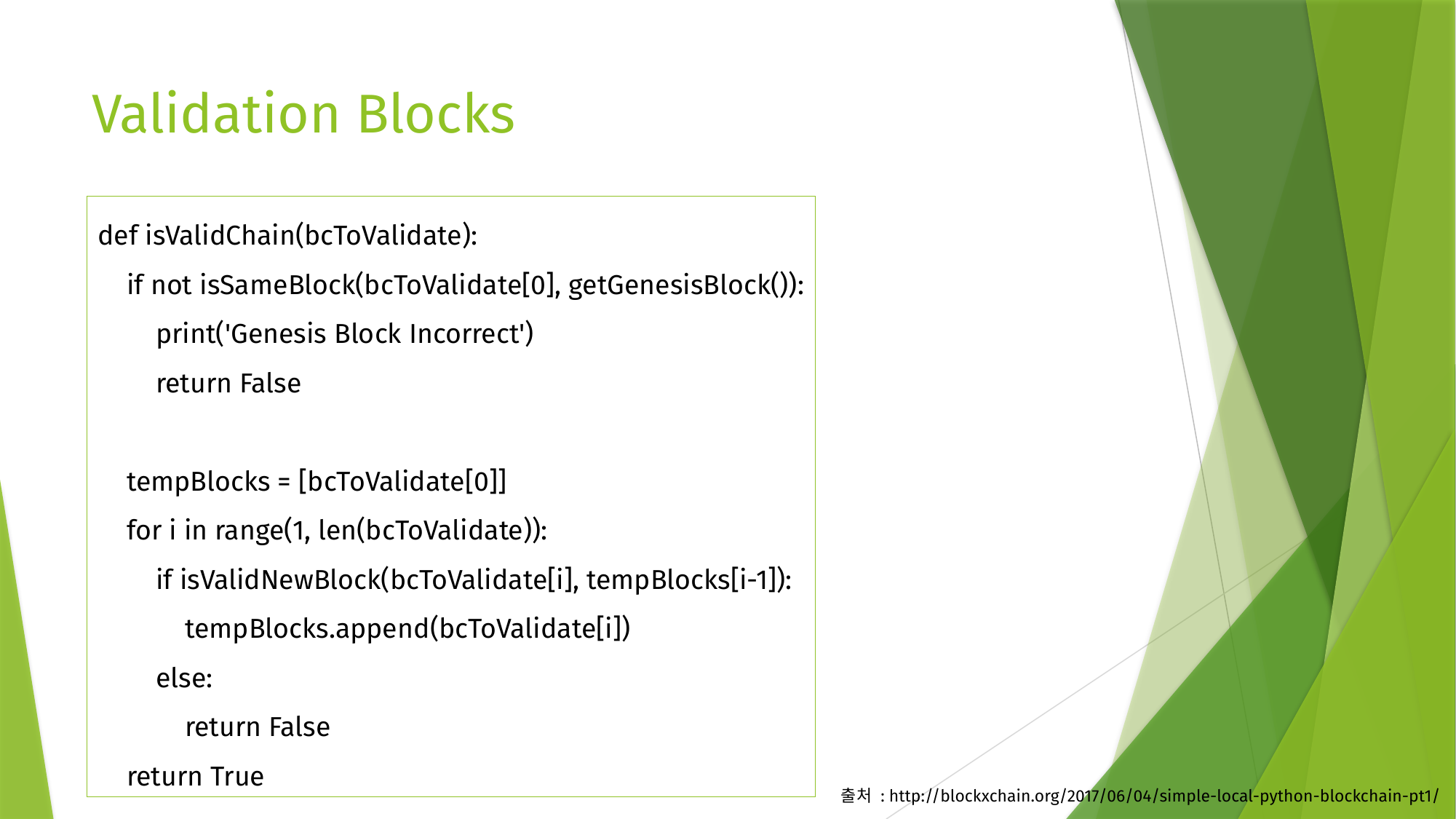

# Validation Blocks
def isValidChain(bcToValidate):
    if not isSameBlock(bcToValidate[0], getGenesisBlock()):
        print('Genesis Block Incorrect')
        return False

    tempBlocks = [bcToValidate[0]]
    for i in range(1, len(bcToValidate)):
        if isValidNewBlock(bcToValidate[i], tempBlocks[i-1]):
            tempBlocks.append(bcToValidate[i])
        else:
            return False
    return True
출처 : http://blockxchain.org/2017/06/04/simple-local-python-blockchain-pt1/